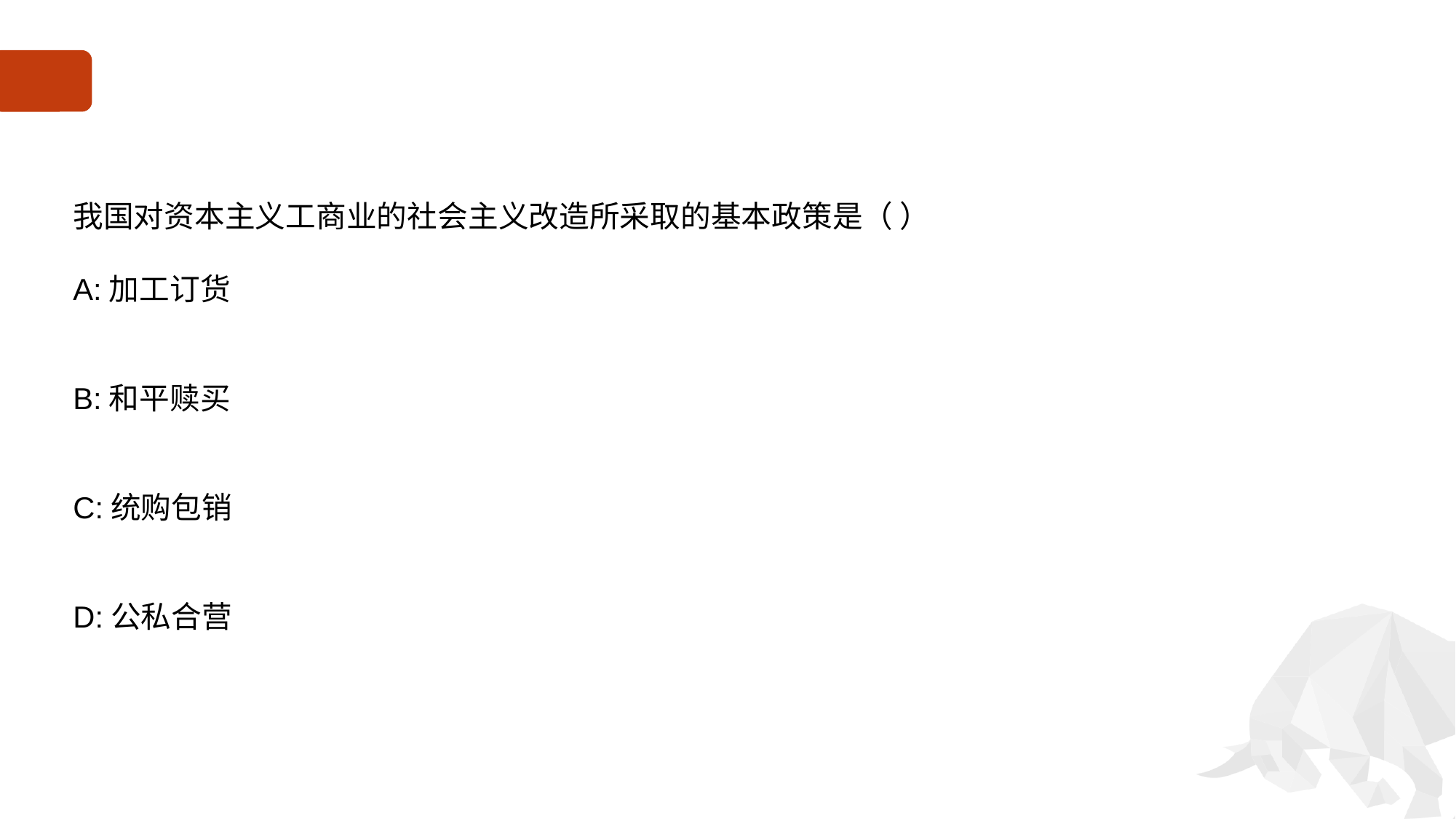

#
我国对资本主义工商业的社会主义改造所采取的基本政策是（ ）

A:加工订货

B:和平赎买

C:统购包销

D:公私合营